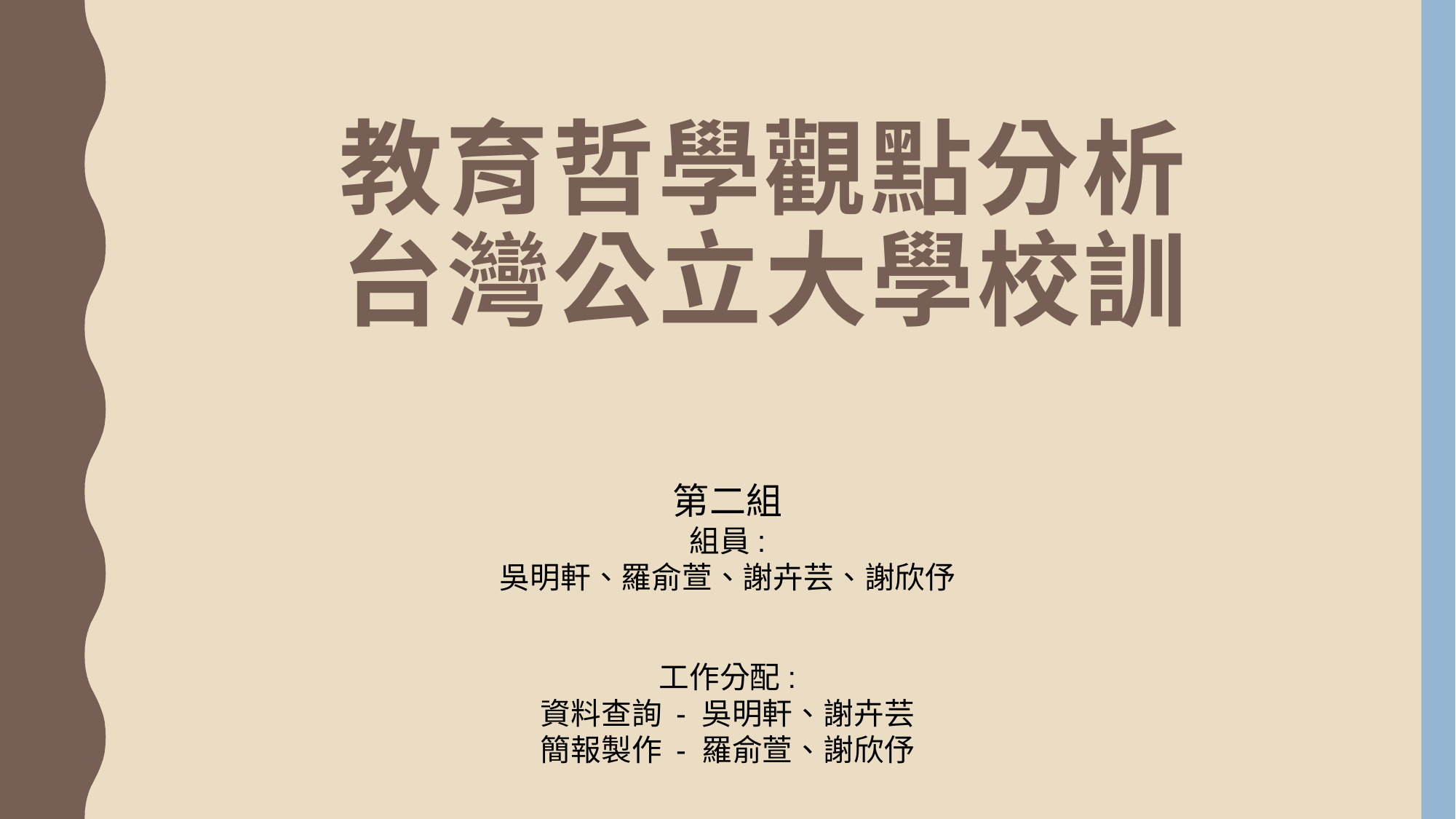

# 教育哲學觀點分析 台灣公立大學校訓
第二組
組員:
吳明軒、羅俞萱、謝卉芸、謝欣伃
工作分配:
資料查詢 - 吳明軒、謝卉芸
簡報製作 - 羅俞萱、謝欣伃